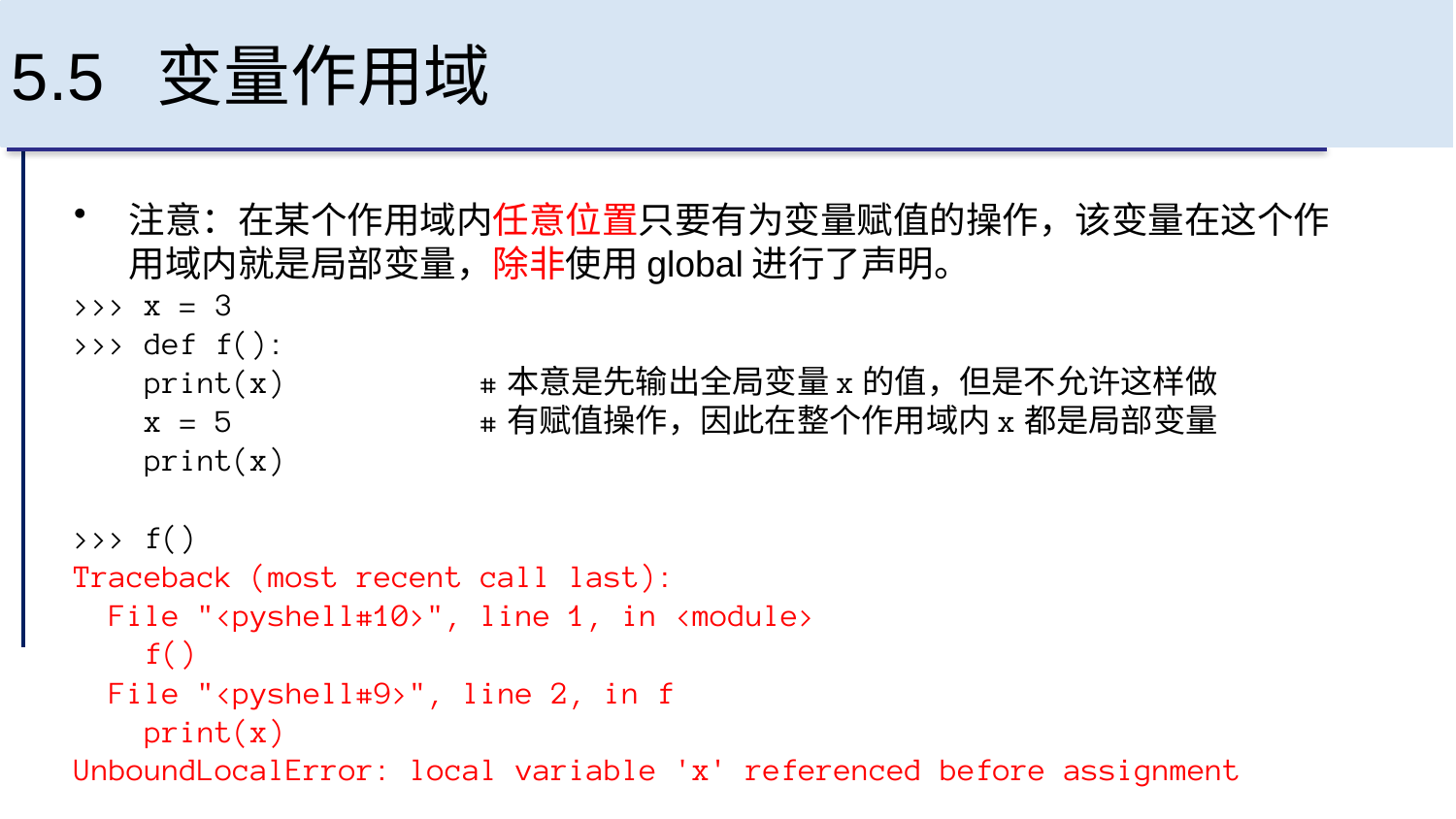

# 5.5  变量作用域
注意：在某个作用域内任意位置只要有为变量赋值的操作，该变量在这个作用域内就是局部变量，除非使用global进行了声明。
>>> x = 3
>>> def f():
    print(x)           #本意是先输出全局变量x的值，但是不允许这样做
    x = 5              #有赋值操作，因此在整个作用域内x都是局部变量
    print(x)

>>> f()
Traceback (most recent call last):
  File "<pyshell#10>", line 1, in <module>
    f()
  File "<pyshell#9>", line 2, in f
    print(x)
UnboundLocalError: local variable 'x' referenced before assignment